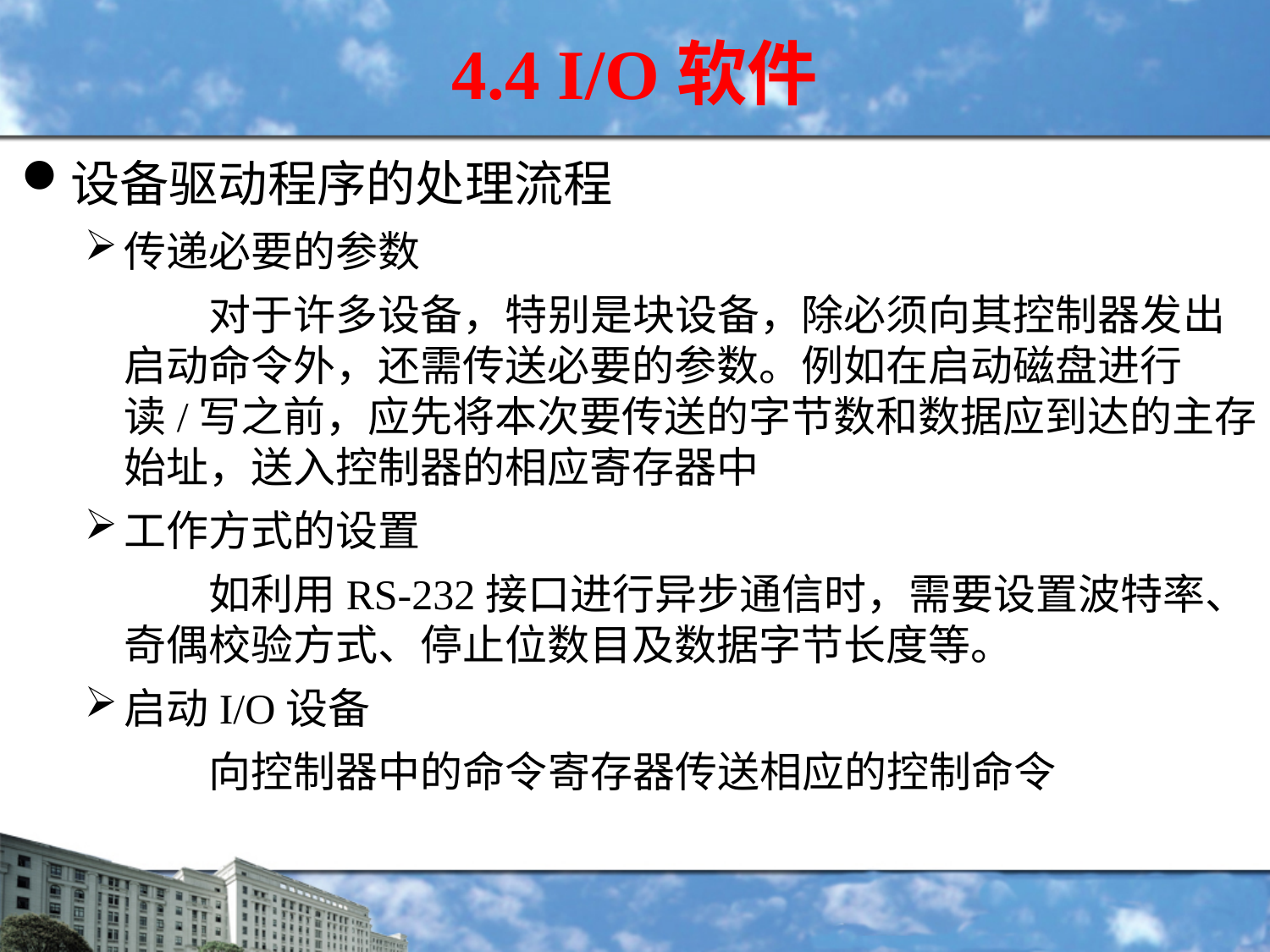

4.4 I/O软件
设备驱动程序的处理流程
传递必要的参数
            对于许多设备，特别是块设备，除必须向其控制器发出启动命令外，还需传送必要的参数。例如在启动磁盘进行读/写之前，应先将本次要传送的字节数和数据应到达的主存始址，送入控制器的相应寄存器中
工作方式的设置
            如利用RS-232接口进行异步通信时，需要设置波特率、奇偶校验方式、停止位数目及数据字节长度等。
启动I/O设备
            向控制器中的命令寄存器传送相应的控制命令